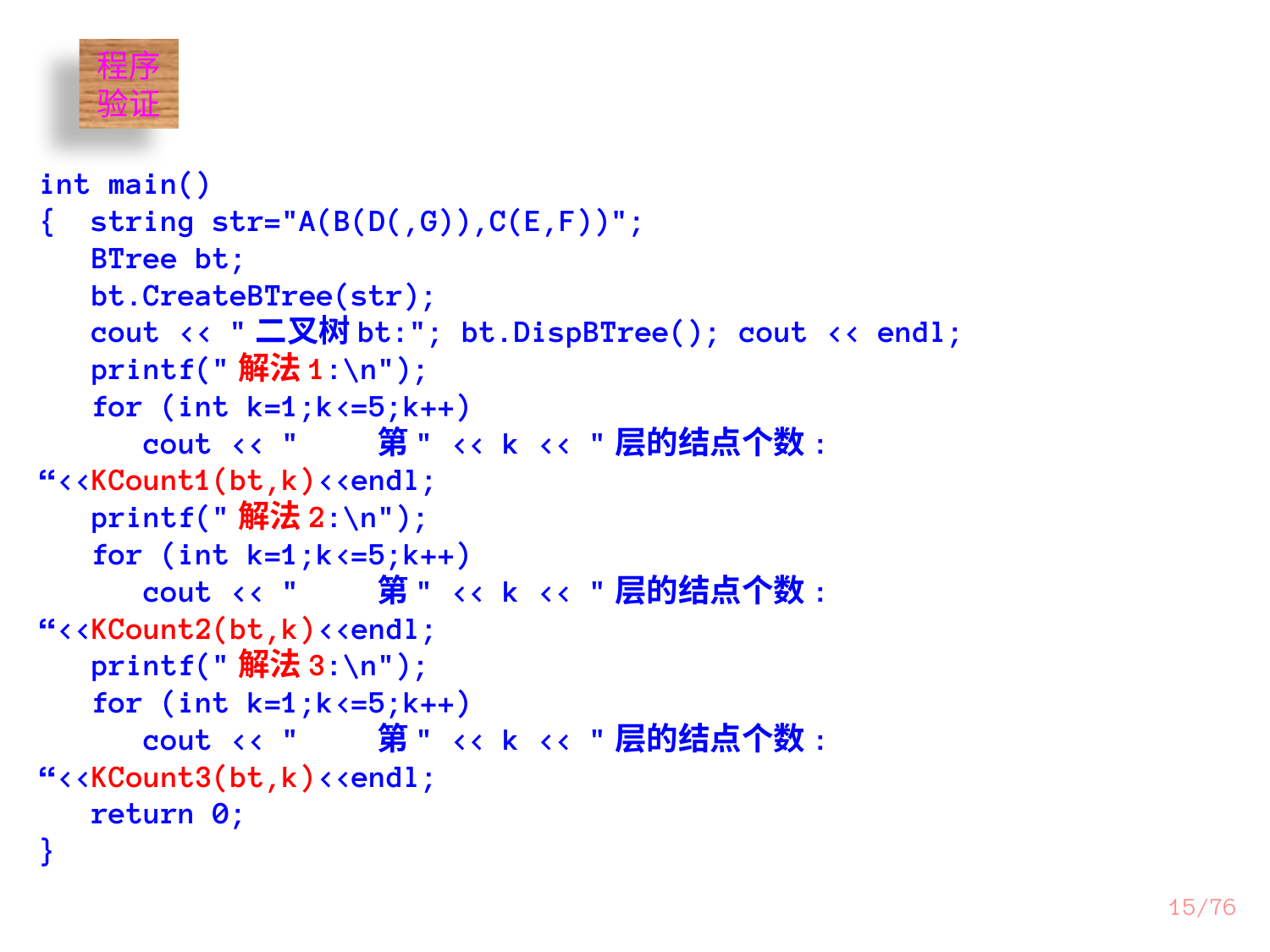

程序验证
int main()
{  string str="A(B(D(,G)),C(E,F))";
   BTree bt;
   bt.CreateBTree(str);
   cout << "二叉树bt:"; bt.DispBTree(); cout << endl;
   printf("解法1:\n");
   for (int k=1;k<=5;k++)
      cout << "    第" << k << "层的结点个数: “<<KCount1(bt,k)<<endl;
   printf("解法2:\n");
   for (int k=1;k<=5;k++)
      cout << "    第" << k << "层的结点个数: “<<KCount2(bt,k)<<endl;
   printf("解法3:\n");
   for (int k=1;k<=5;k++)
      cout << "    第" << k << "层的结点个数: “<<KCount3(bt,k)<<endl;
   return 0;
}
15/76